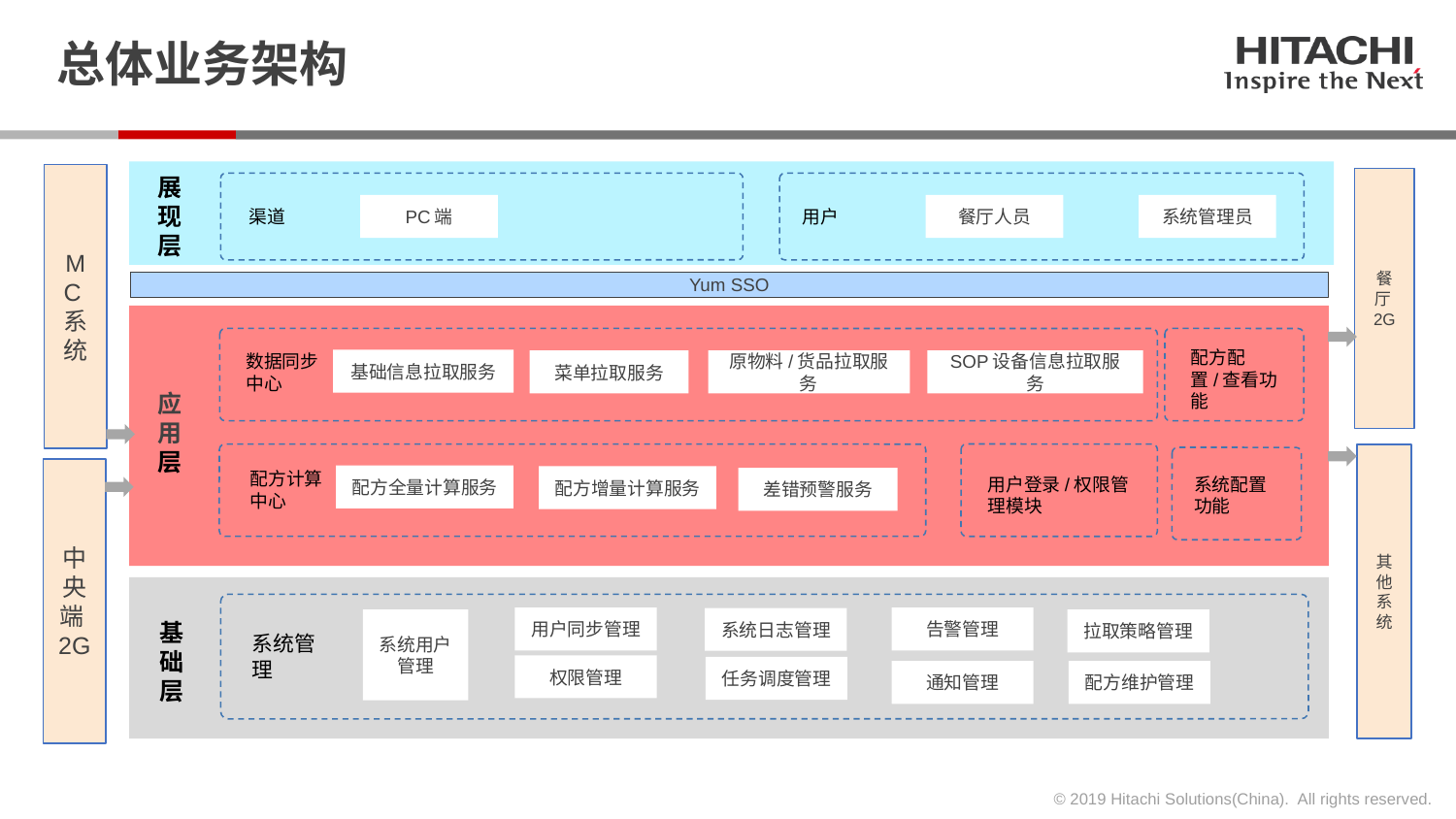

# 总体业务架构

MC系统
展现层
餐厅2G

PC端
餐厅人员
系统管理员
渠道
用户
Yum SSO

数据同步
中心
配方配置/查看功能
基础信息拉取服务
菜单拉取服务
原物料/货品拉取服务
SOP设备信息拉取服务
应用层

其他系统

配方计算中心

中央端2G
用户登录/权限管理模块
系统配置功能
配方全量计算服务
配方增量计算服务
差错预警服务

告警管理
用户同步管理
系统日志管理
系统用户管理
拉取策略管理
基础层
系统管理
权限管理
任务调度管理
通知管理
配方维护管理